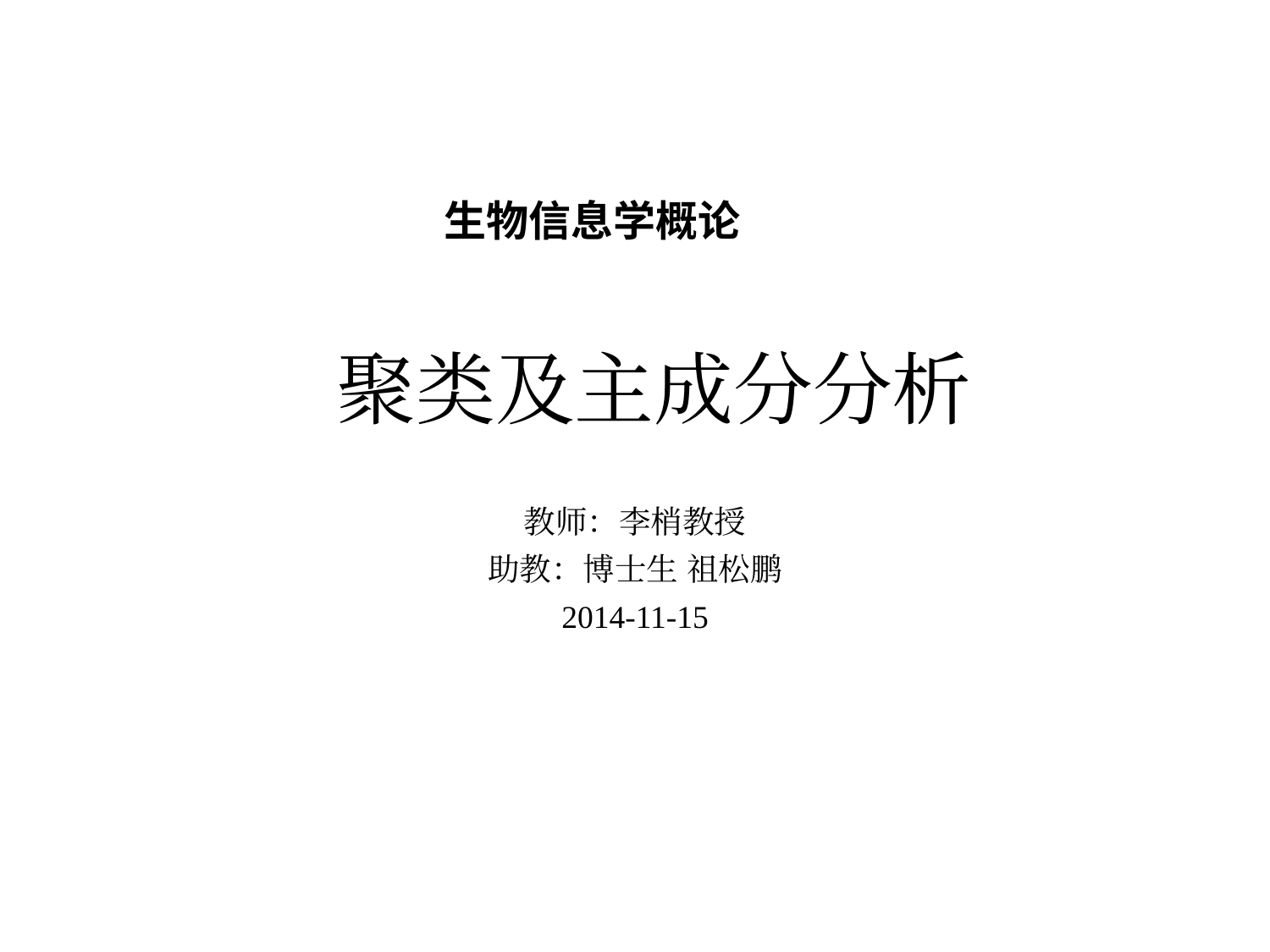

生物信息学概论
# 聚类及主成分分析
教师：李梢教授
助教：博士生 祖松鹏
2014-11-15